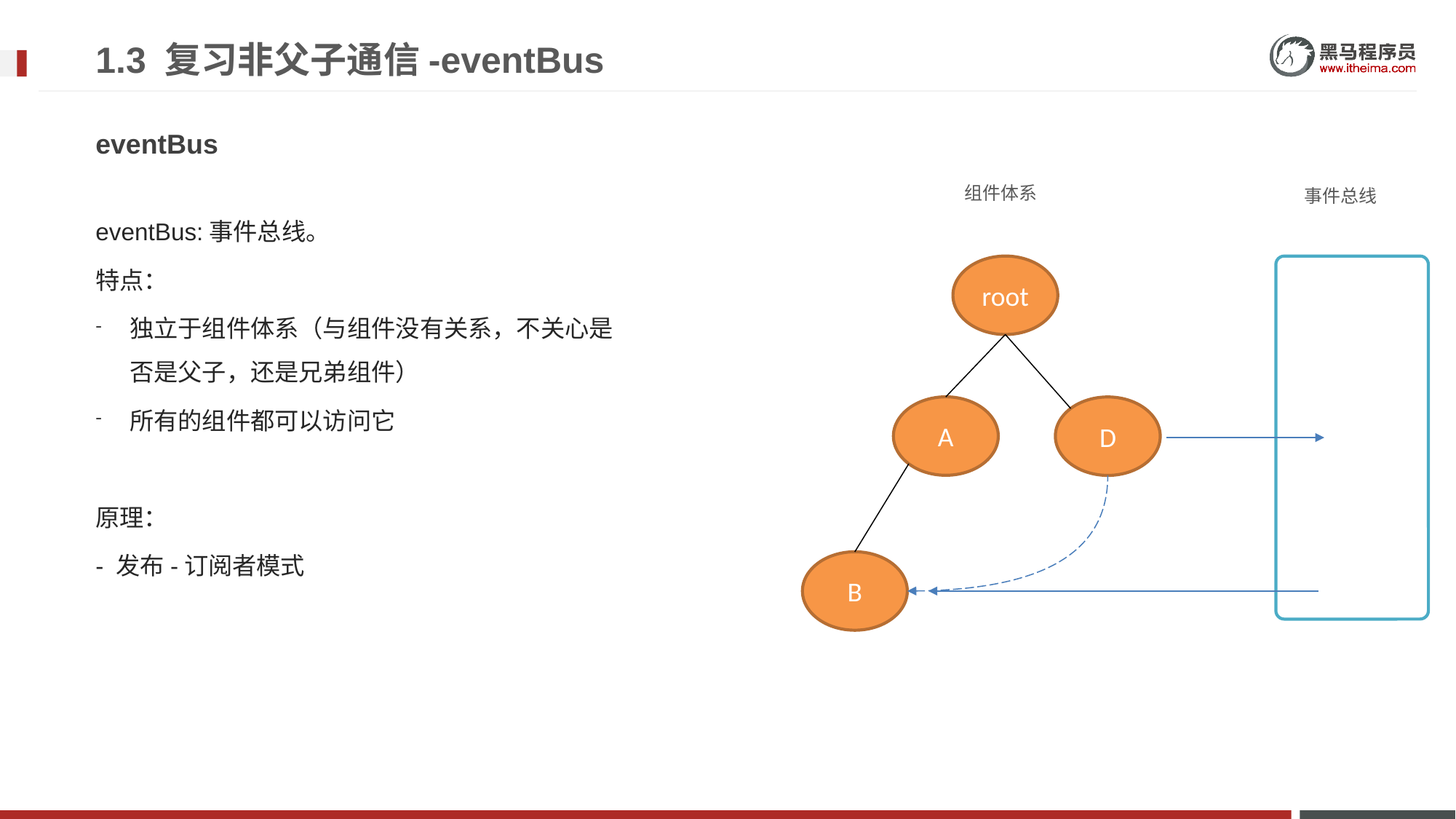

# 1.3 复习非父子通信-eventBus
eventBus
组件体系
事件总线
eventBus:事件总线。
特点：
独立于组件体系（与组件没有关系，不关心是否是父子，还是兄弟组件）
所有的组件都可以访问它

原理：
- 发布-订阅者模式
root

A
D
B